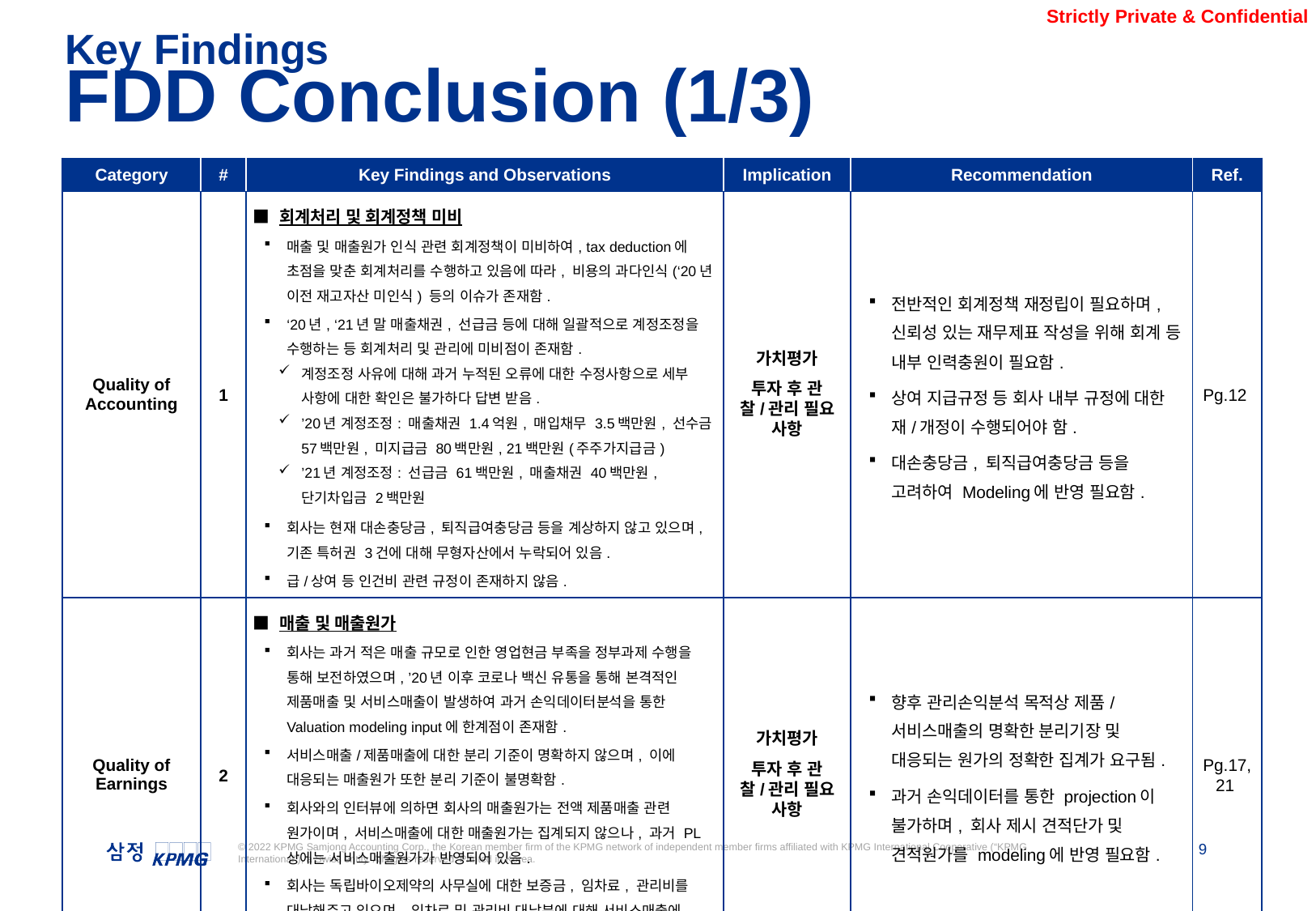

Key Findings
FDD Conclusion (1/3)
| Category | # | Key Findings and Observations | Implication | Recommendation | Ref. |
| --- | --- | --- | --- | --- | --- |
| Quality of Accounting | 1 | ■ 회계처리 및 회계정책 미비 매출 및 매출원가 인식 관련 회계정책이 미비하여, tax deduction에 초점을 맞춘 회계처리를 수행하고 있음에 따라, 비용의 과다인식(‘20년 이전 재고자산 미인식) 등의 이슈가 존재함. ‘20년, ‘21년 말 매출채권, 선급금 등에 대해 일괄적으로 계정조정을 수행하는 등 회계처리 및 관리에 미비점이 존재함. 계정조정 사유에 대해 과거 누적된 오류에 대한 수정사항으로 세부 사항에 대한 확인은 불가하다 답변 받음. ’20년 계정조정: 매출채권 1.4억원, 매입채무 3.5백만원, 선수금 57백만원, 미지급금 80백만원, 21백만원(주주가지급금) ’21년 계정조정: 선급금 61백만원, 매출채권 40백만원, 단기차입금 2백만원 회사는 현재 대손충당금, 퇴직급여충당금 등을 계상하지 않고 있으며, 기존 특허권 3건에 대해 무형자산에서 누락되어 있음. 급/상여 등 인건비 관련 규정이 존재하지 않음. | 가치평가 투자 후 관찰/관리 필요 사항 | 전반적인 회계정책 재정립이 필요하며, 신뢰성 있는 재무제표 작성을 위해 회계 등 내부 인력충원이 필요함. 상여 지급규정 등 회사 내부 규정에 대한 재/개정이 수행되어야 함. 대손충당금, 퇴직급여충당금 등을 고려하여 Modeling에 반영 필요함. | Pg.12 |
| Quality of Earnings | 2 | ■ 매출 및 매출원가 회사는 과거 적은 매출 규모로 인한 영업현금 부족을 정부과제 수행을 통해 보전하였으며, ’20년 이후 코로나 백신 유통을 통해 본격적인 제품매출 및 서비스매출이 발생하여 과거 손익데이터분석을 통한 Valuation modeling input에 한계점이 존재함. 서비스매출/제품매출에 대한 분리 기준이 명확하지 않으며, 이에 대응되는 매출원가 또한 분리 기준이 불명확함. 회사와의 인터뷰에 의하면 회사의 매출원가는 전액 제품매출 관련 원가이며, 서비스매출에 대한 매출원가는 집계되지 않으나, 과거 PL상에는 서비스매출원가가 반영되어 있음. 회사는 독립바이오제약의 사무실에 대한 보증금, 임차료, 관리비를 대납해주고 있으며, 임차료 및 관리비 대납분에 대해 서비스매출에 계상하고 있음. (‘19년 이후 연간 약 60백만원) | 가치평가 투자 후 관찰/관리 필요 사항 | 향후 관리손익분석 목적상 제품/서비스매출의 명확한 분리기장 및 대응되는 원가의 정확한 집계가 요구됨. 과거 손익데이터를 통한 projection이 불가하며, 회사 제시 견적단가 및 견적원가를 modeling에 반영 필요함. | Pg.17, 21 |